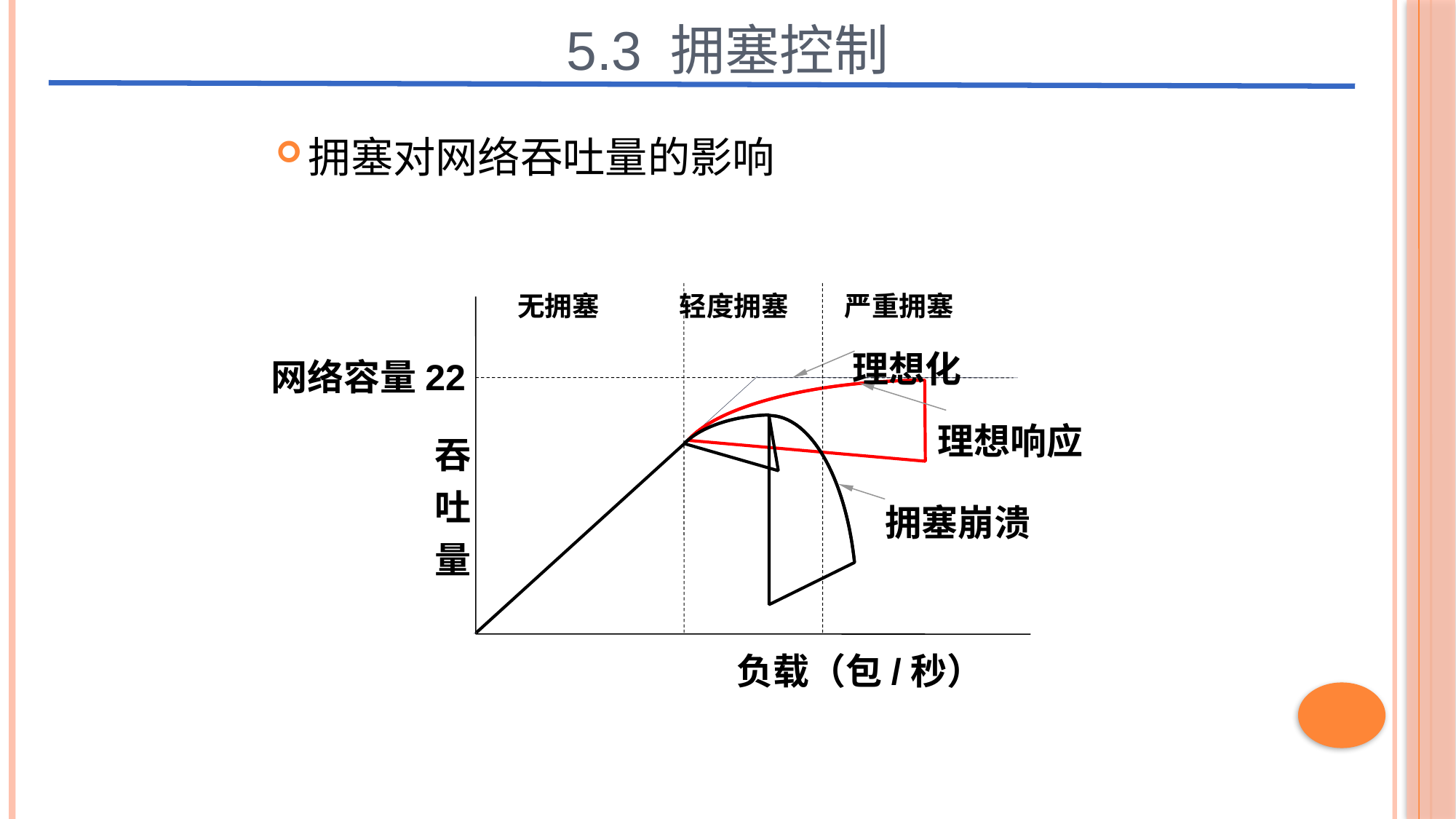

5.3 拥塞控制
拥塞对网络吞吐量的影响
无拥塞             轻度拥塞         严重拥塞

理想化

网络容量22

理想响应

吞
吐
量

拥塞崩溃

负载（包/秒）